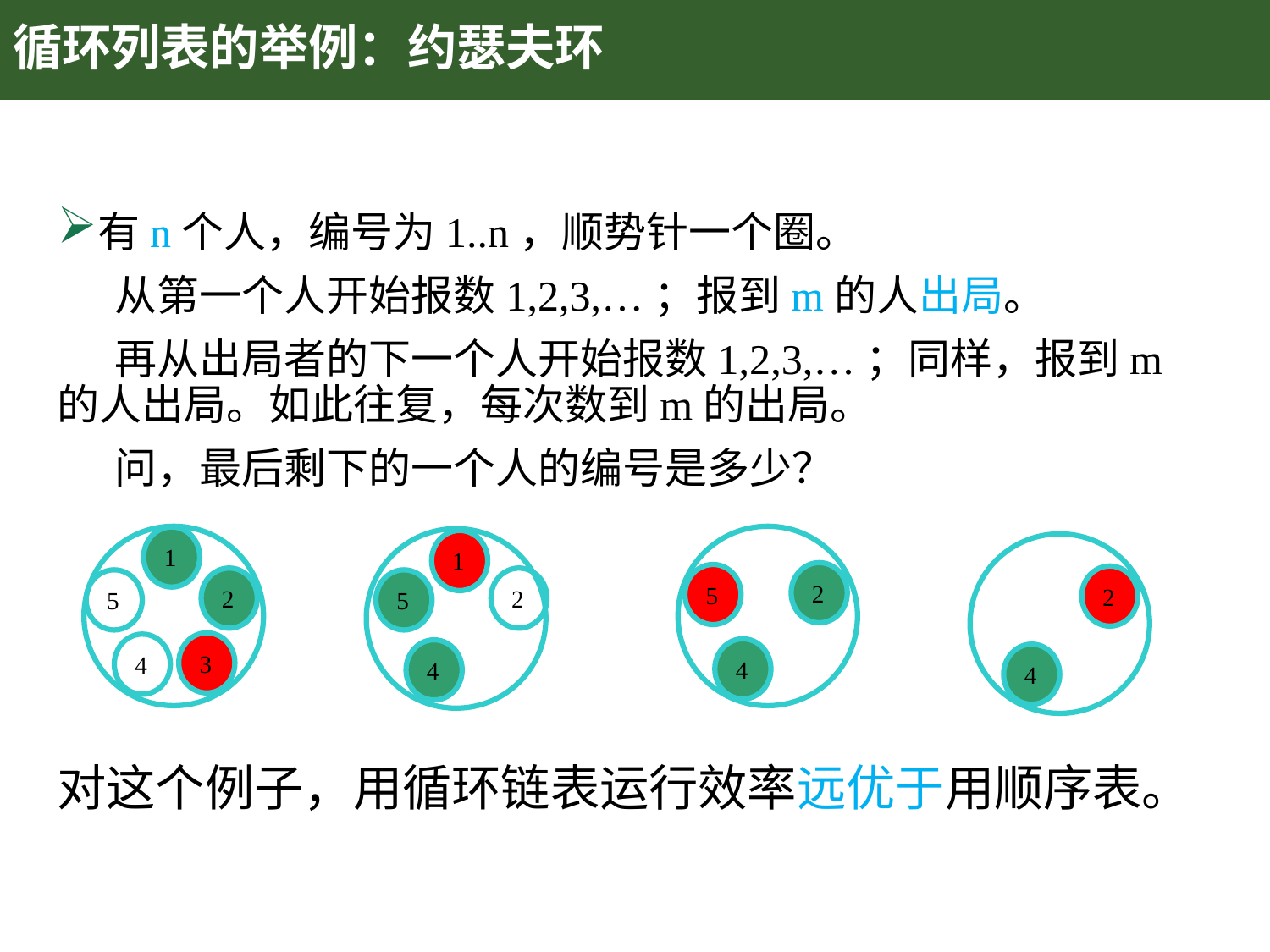

# 循环列表的举例：约瑟夫环
有n个人，编号为1..n，顺势针一个圈。
     从第一个人开始报数1,2,3,…；报到m的人出局。
     再从出局者的下一个人开始报数1,2,3,…；同样，报到m
的人出局。如此往复，每次数到m的出局。
     问，最后剩下的一个人的编号是多少？

对这个例子，用循环链表运行效率远优于用顺序表。

1

1

2
5
2
2
2
5
5
3
4
4
4
4